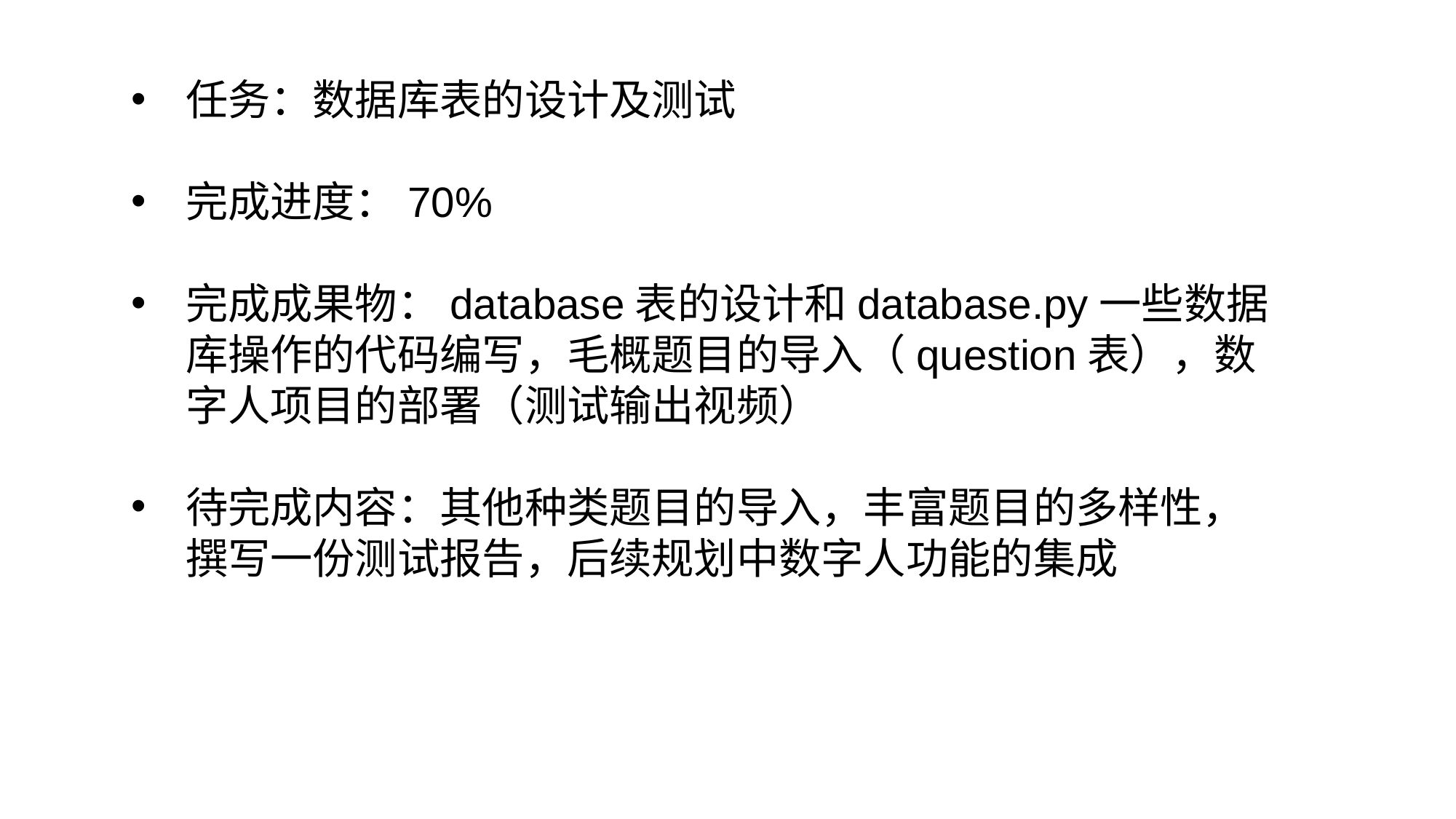

任务：数据库表的设计及测试

完成进度：70%

完成成果物：database表的设计和database.py一些数据库操作的代码编写，毛概题目的导入（question表），数字人项目的部署（测试输出视频）

待完成内容：其他种类题目的导入，丰富题目的多样性，撰写一份测试报告，后续规划中数字人功能的集成